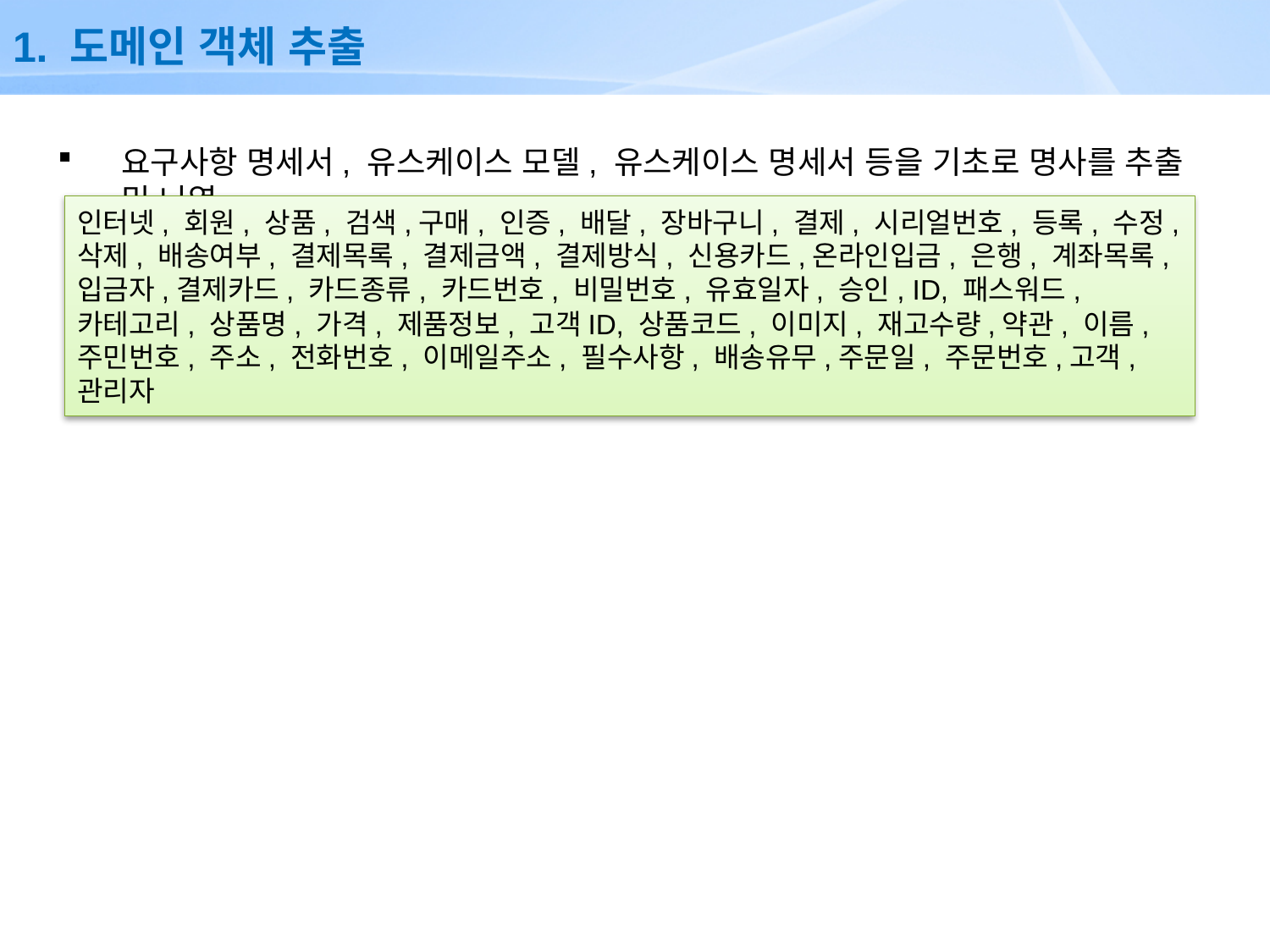

# 1. 도메인 객체 추출
요구사항 명세서, 유스케이스 모델, 유스케이스 명세서 등을 기초로 명사를 추출 및 나열
인터넷, 회원, 상품, 검색,구매, 인증, 배달, 장바구니, 결제, 시리얼번호, 등록, 수정, 삭제, 배송여부, 결제목록, 결제금액, 결제방식, 신용카드,온라인입금, 은행, 계좌목록, 입금자,결제카드, 카드종류, 카드번호, 비밀번호, 유효일자, 승인, ID, 패스워드, 카테고리, 상품명, 가격, 제품정보, 고객ID, 상품코드, 이미지, 재고수량,약관, 이름,주민번호, 주소, 전화번호, 이메일주소, 필수사항, 배송유무,주문일, 주문번호,고객, 관리자